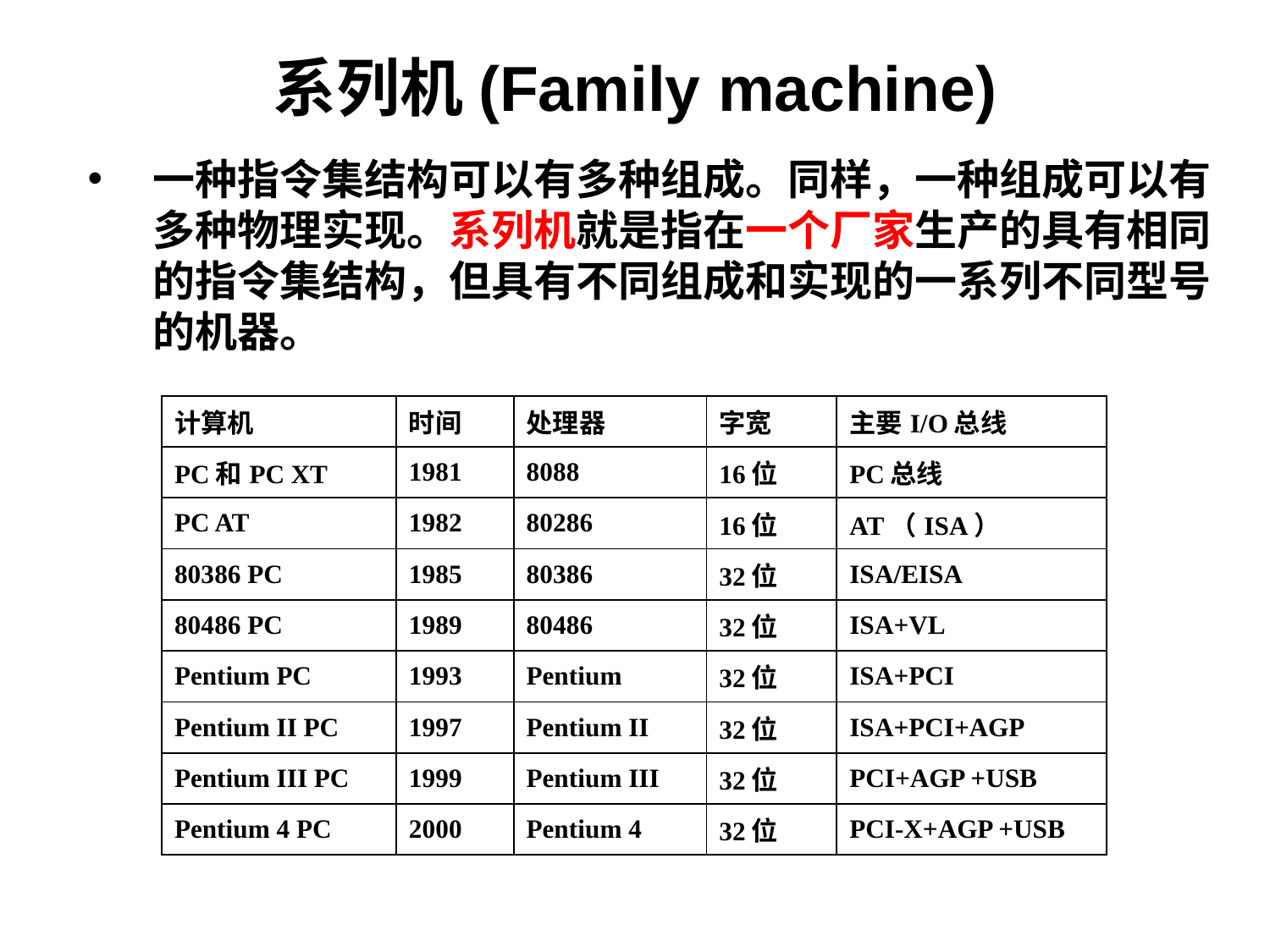

系列机(Family machine)
一种指令集结构可以有多种组成。同样，一种组成可以有多种物理实现。系列机就是指在一个厂家生产的具有相同的指令集结构，但具有不同组成和实现的一系列不同型号的机器。
| 计算机 | 时间 | 处理器 | 字宽 | 主要I/O总线 |
| --- | --- | --- | --- | --- |
| PC和PC XT | 1981 | 8088 | 16位 | PC总线 |
| PC AT | 1982 | 80286 | 16位 | AT（ISA） |
| 80386 PC | 1985 | 80386 | 32位 | ISA/EISA |
| 80486 PC | 1989 | 80486 | 32位 | ISA+VL |
| Pentium PC | 1993 | Pentium | 32位 | ISA+PCI |
| Pentium II PC | 1997 | Pentium II | 32位 | ISA+PCI+AGP |
| Pentium III PC | 1999 | Pentium III | 32位 | PCI+AGP +USB |
| Pentium 4 PC | 2000 | Pentium 4 | 32位 | PCI-X+AGP +USB |